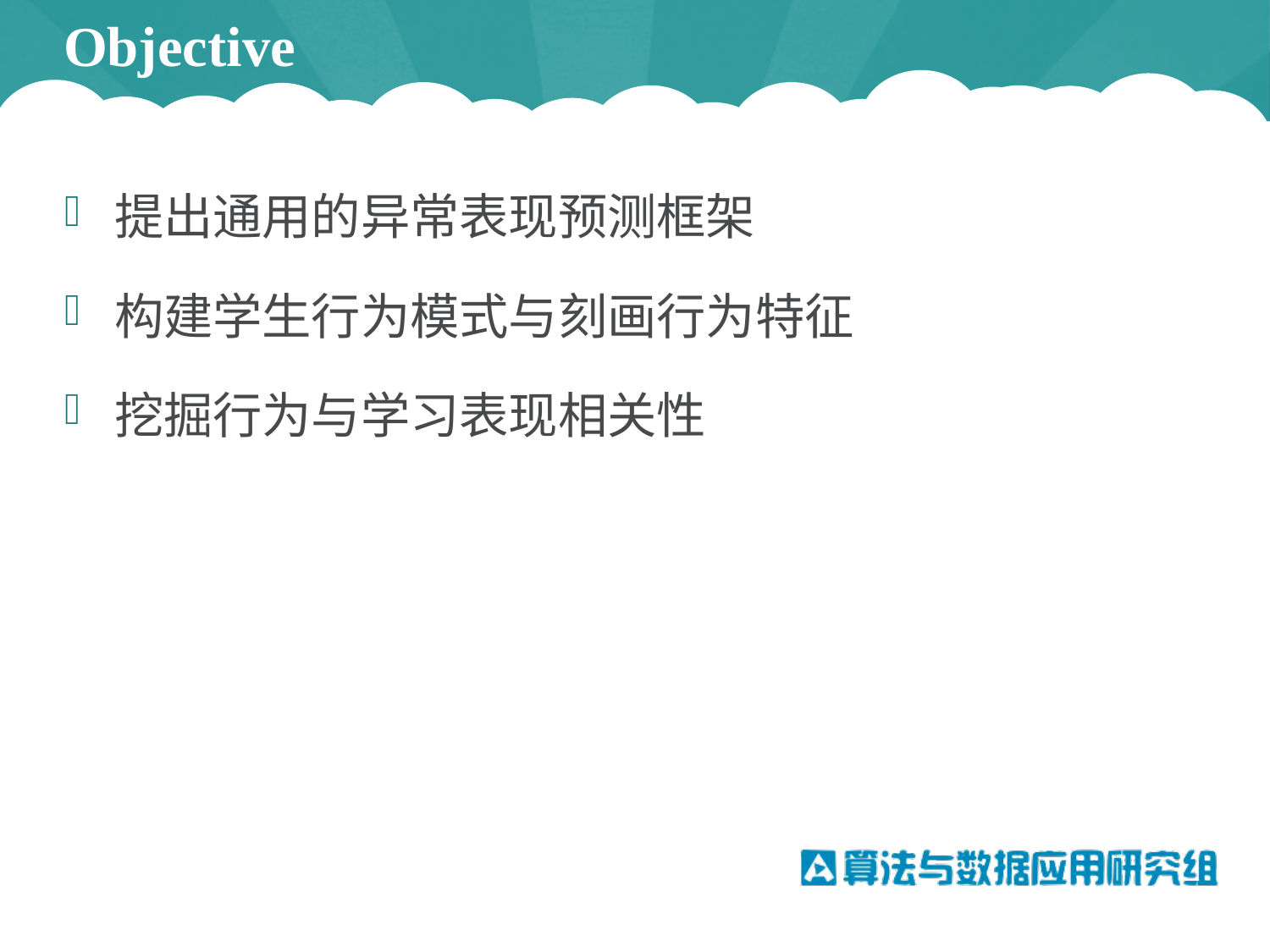

# Objective
提出通用的异常表现预测框架
构建学生行为模式与刻画行为特征
挖掘行为与学习表现相关性